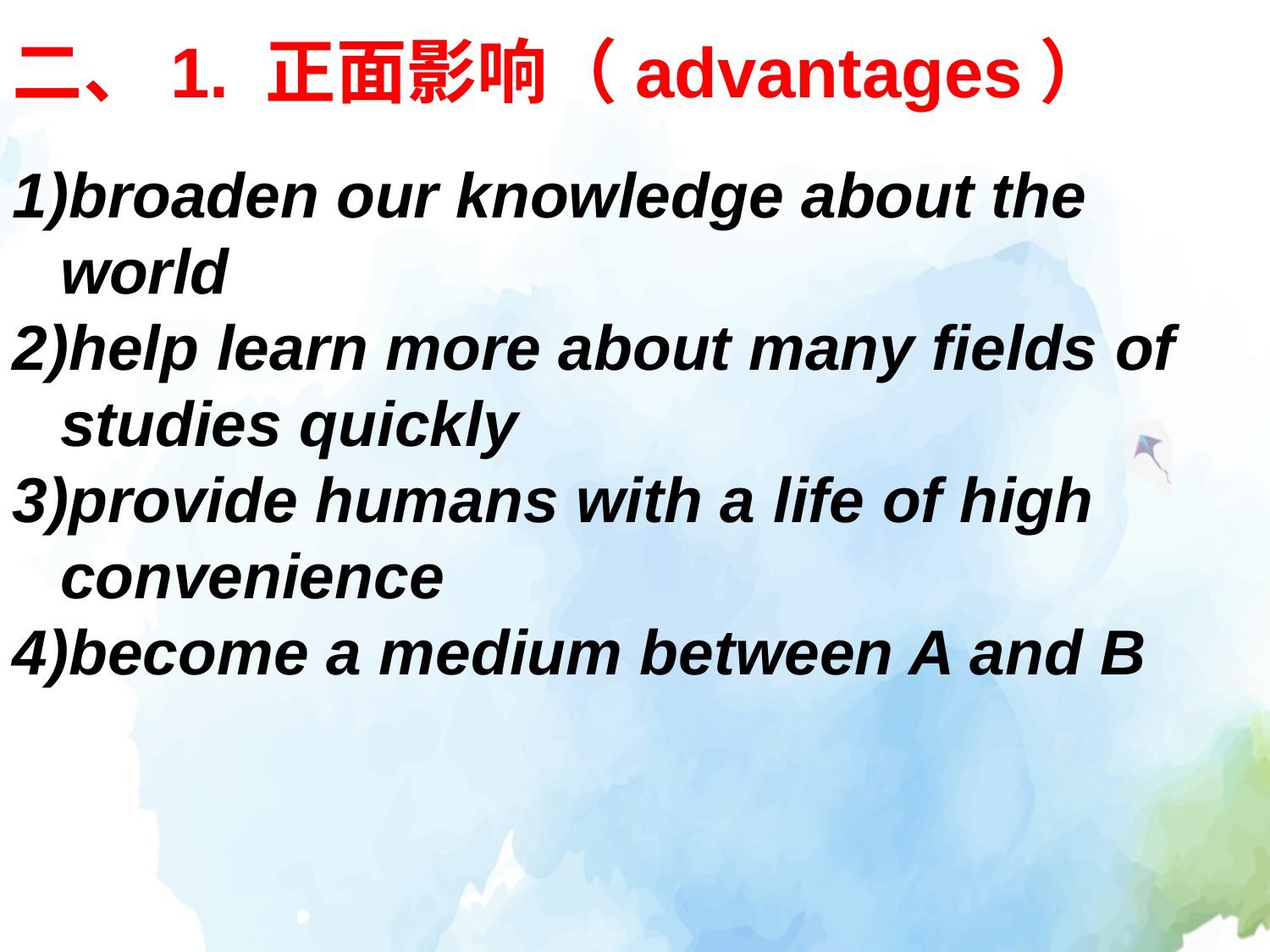

二、1. 正面影响（advantages）
broaden our knowledge about the world
help learn more about many fields of studies quickly
provide humans with a life of high convenience
become a medium between A and B